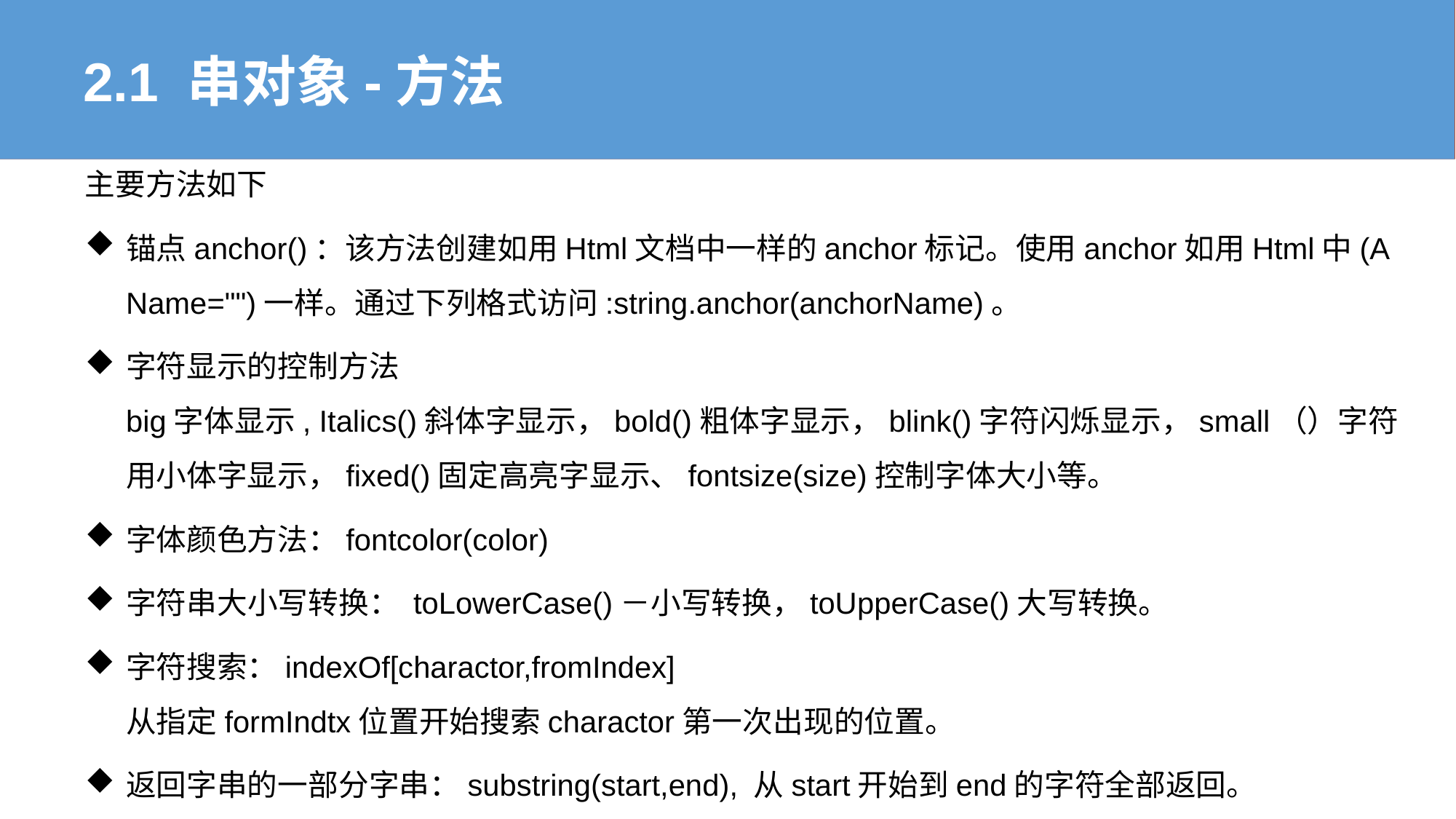

2.1 串对象-方法

主要方法如下
锚点anchor()：该方法创建如用Html文档中一样的anchor标记。使用anchor如用Html中(A Name="")一样。通过下列格式访问:string.anchor(anchorName)。
字符显示的控制方法
big字体显示, Italics()斜体字显示，bold()粗体字显示，blink()字符闪烁显示，small（）字符用小体字显示，fixed()固定高亮字显示、fontsize(size)控制字体大小等。
字体颜色方法：fontcolor(color)
字符串大小写转换： toLowerCase()－小写转换，toUpperCase()大写转换。
字符搜索：indexOf[charactor,fromIndex]
从指定formIndtx位置开始搜索charactor第一次出现的位置。
返回字串的一部分字串：substring(start,end), 从start开始到end的字符全部返回。